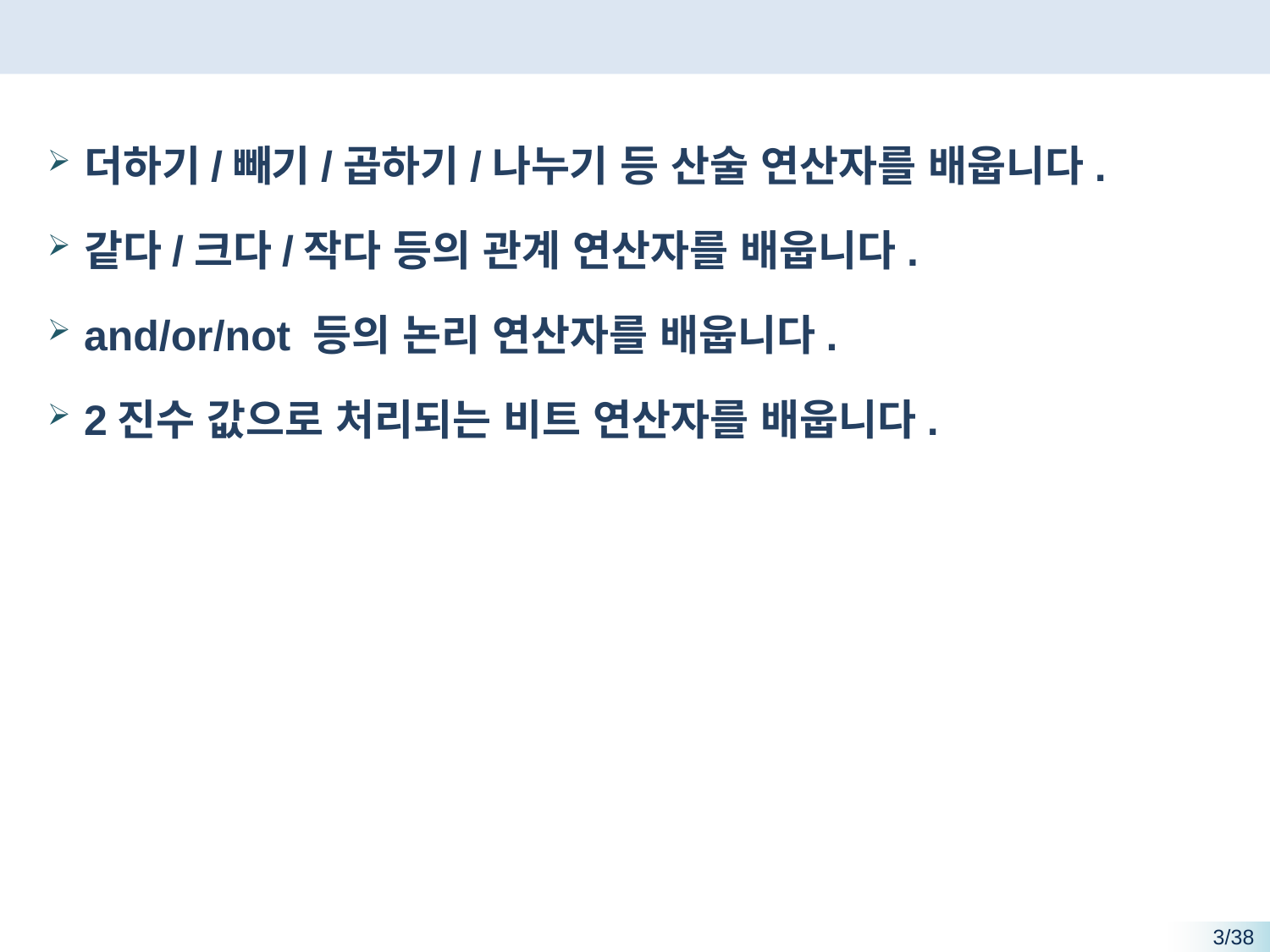

#
더하기/빼기/곱하기/나누기 등 산술 연산자를 배웁니다.
같다/크다/작다 등의 관계 연산자를 배웁니다.
and/or/not 등의 논리 연산자를 배웁니다.
2진수 값으로 처리되는 비트 연산자를 배웁니다.